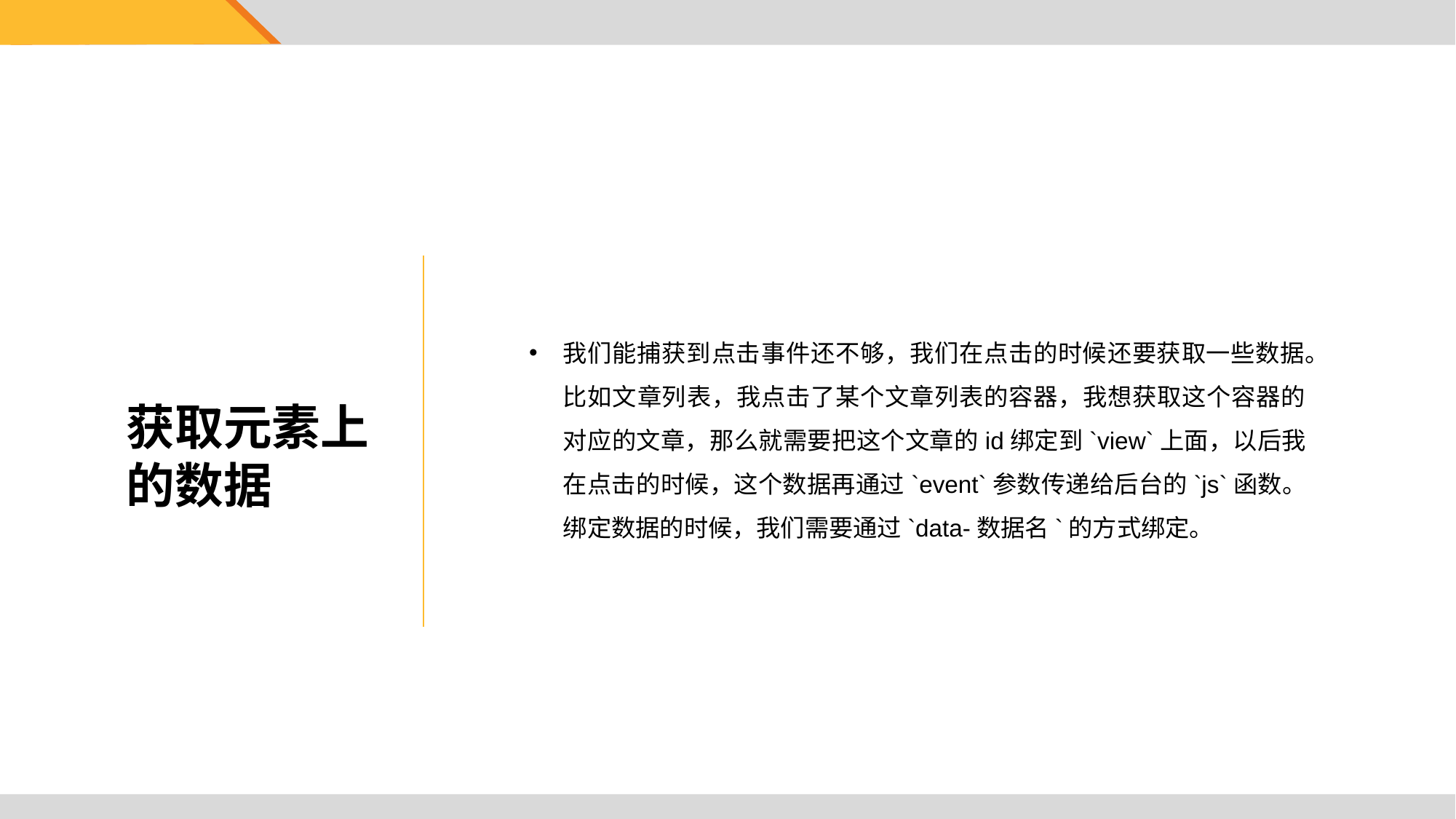

我们能捕获到点击事件还不够，我们在点击的时候还要获取一些数据。比如文章列表，我点击了某个文章列表的容器，我想获取这个容器的对应的文章，那么就需要把这个文章的id绑定到`view`上面，以后我在点击的时候，这个数据再通过`event`参数传递给后台的`js`函数。绑定数据的时候，我们需要通过`data-数据名`的方式绑定。
获取元素上的数据